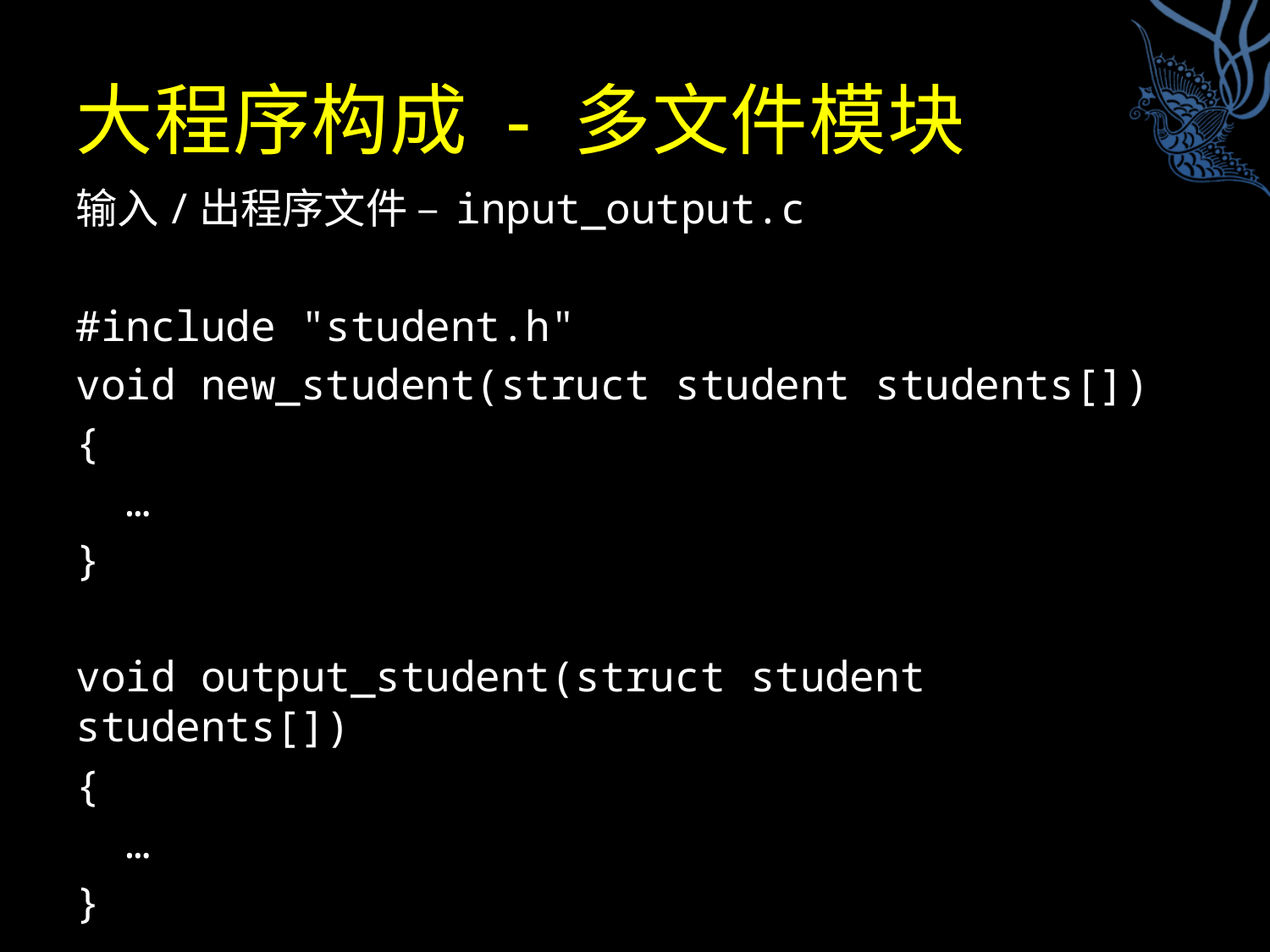

# 大程序构成 - 多文件模块
输入/出程序文件 – input_output.c

#include "student.h"
void new_student(struct student students[])
{
  …
}

void output_student(struct student students[])
{
  …
}